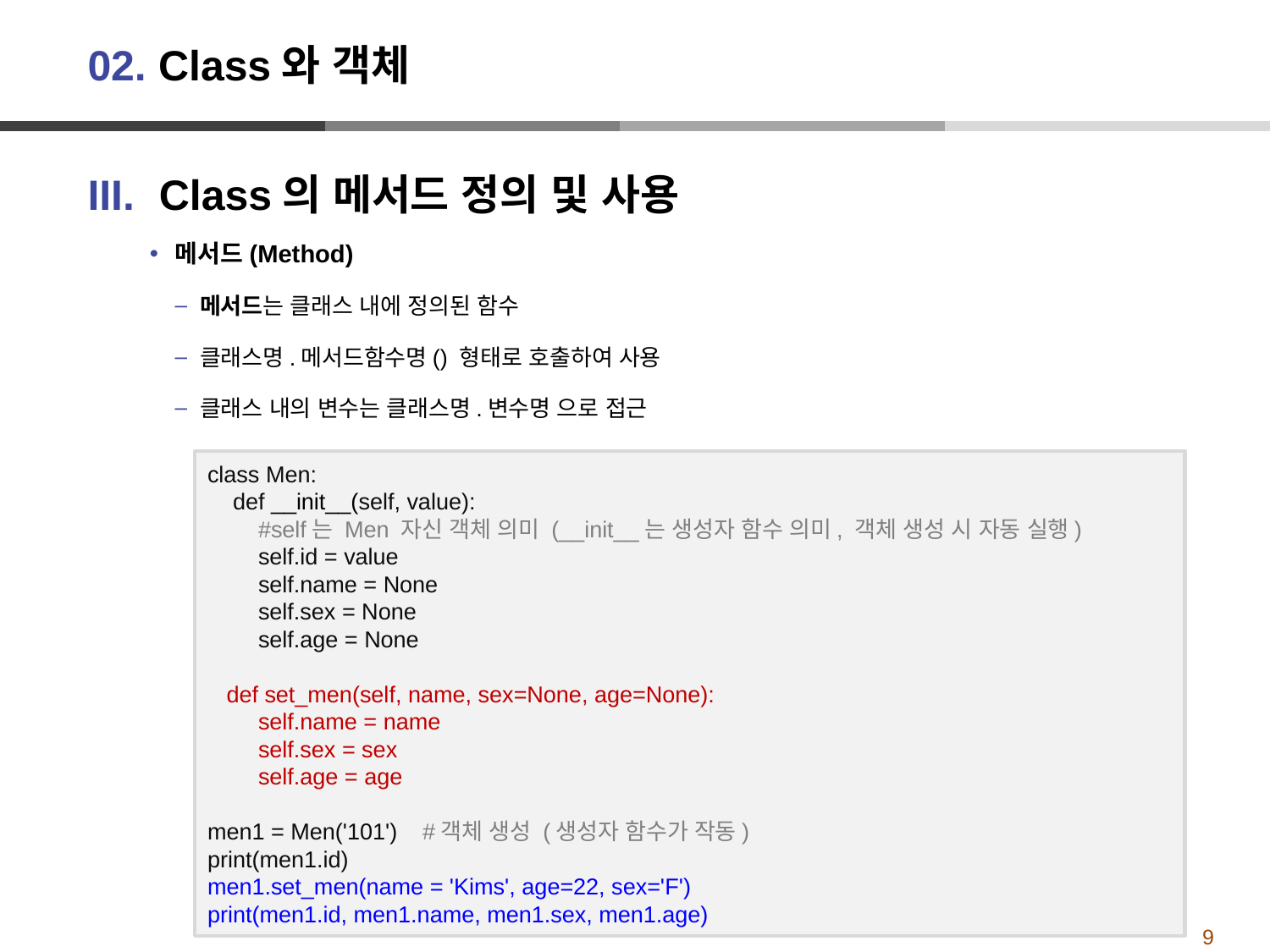

# 02. Class와 객체
Class의 메서드 정의 및 사용
메서드(Method)
메서드는 클래스 내에 정의된 함수
클래스명.메서드함수명() 형태로 호출하여 사용
클래스 내의 변수는 클래스명.변수명 으로 접근
class Men:
    def __init__(self, value):
        #self는 Men 자신 객체 의미 (__init__는 생성자 함수 의미, 객체 생성 시 자동 실행)
        self.id = value
        self.name = None
        self.sex = None
        self.age = None

   def set_men(self, name, sex=None, age=None):
        self.name = name
        self.sex = sex
        self.age = age

men1 = Men('101')    #객체 생성 (생성자 함수가 작동)
print(men1.id)
men1.set_men(name = 'Kims', age=22, sex='F')
print(men1.id, men1.name, men1.sex, men1.age)